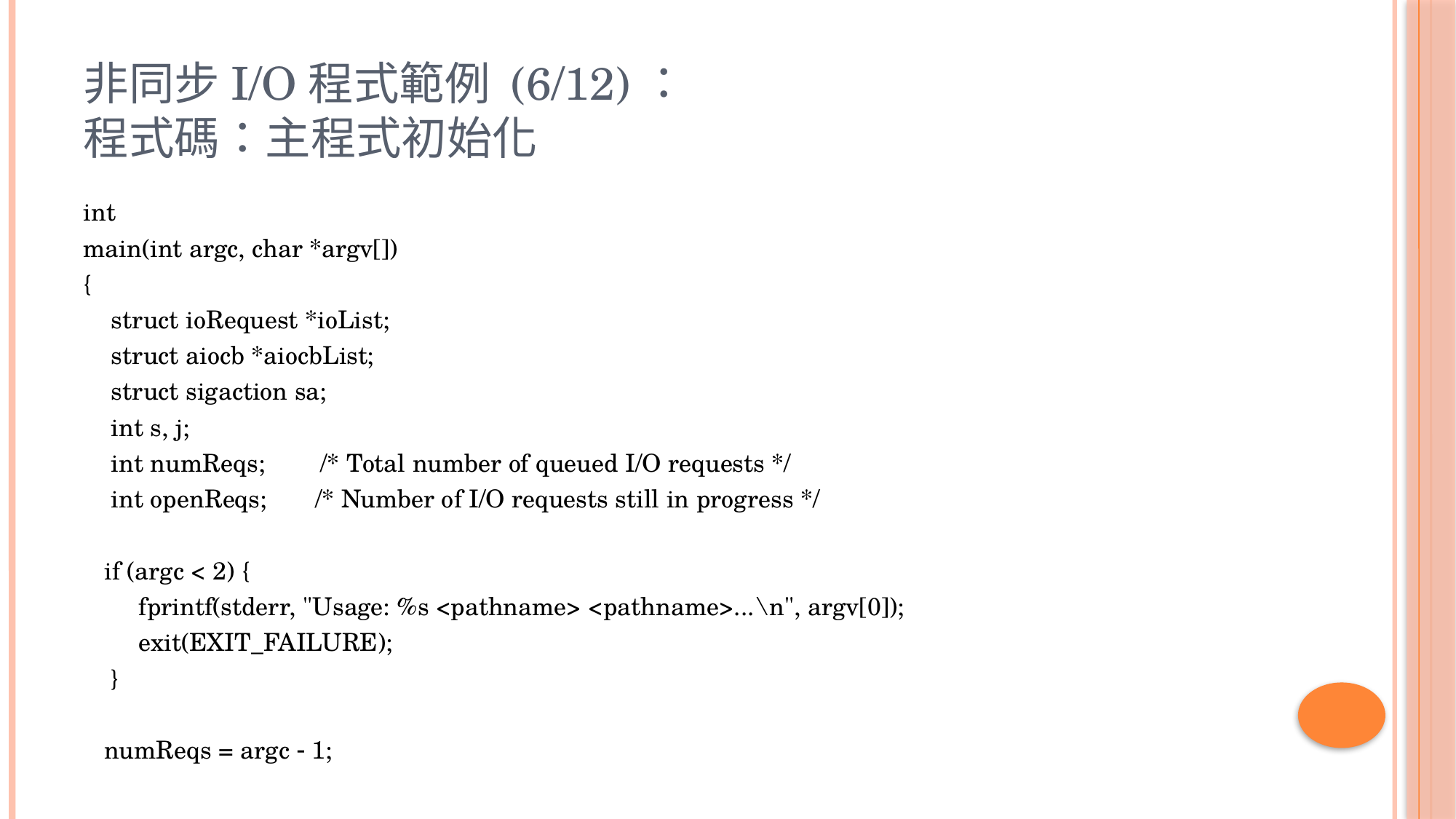

# 非同步I/O程式範例 (6/12)： 程式碼：主程式初始化
int
main(int argc, char *argv[])
{
    struct ioRequest *ioList;
    struct aiocb *aiocbList;
    struct sigaction sa;
    int s, j;
    int numReqs;        /* Total number of queued I/O requests */
    int openReqs;       /* Number of I/O requests still in progress */

   if (argc < 2) {
        fprintf(stderr, "Usage: %s <pathname> <pathname>...\n", argv[0]);
        exit(EXIT_FAILURE);
    }

   numReqs = argc − 1;